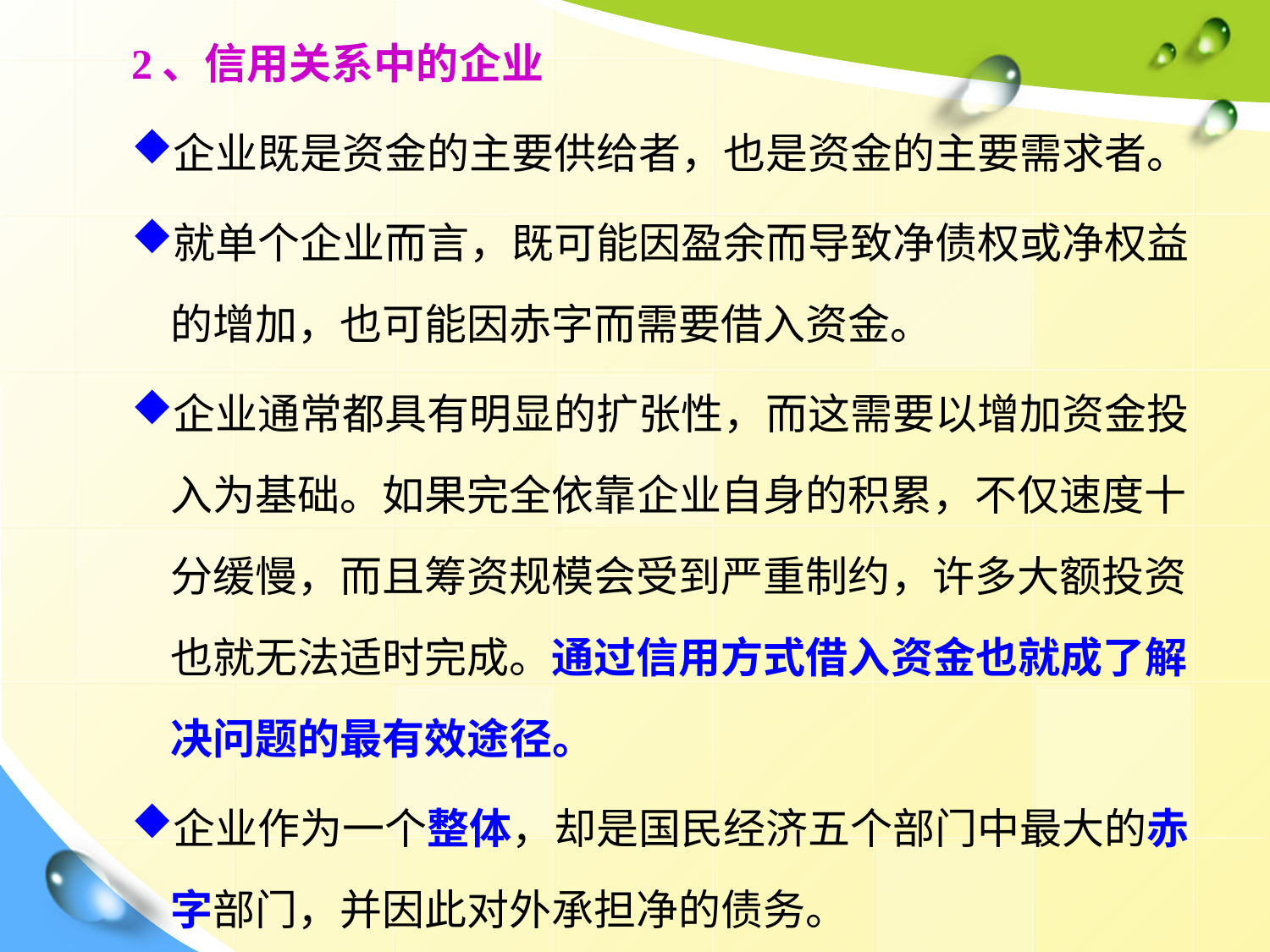

2、信用关系中的企业
企业既是资金的主要供给者，也是资金的主要需求者。
就单个企业而言，既可能因盈余而导致净债权或净权益的增加，也可能因赤字而需要借入资金。
企业通常都具有明显的扩张性，而这需要以增加资金投入为基础。如果完全依靠企业自身的积累，不仅速度十分缓慢，而且筹资规模会受到严重制约，许多大额投资也就无法适时完成。通过信用方式借入资金也就成了解决问题的最有效途径。
企业作为一个整体，却是国民经济五个部门中最大的赤字部门，并因此对外承担净的债务。